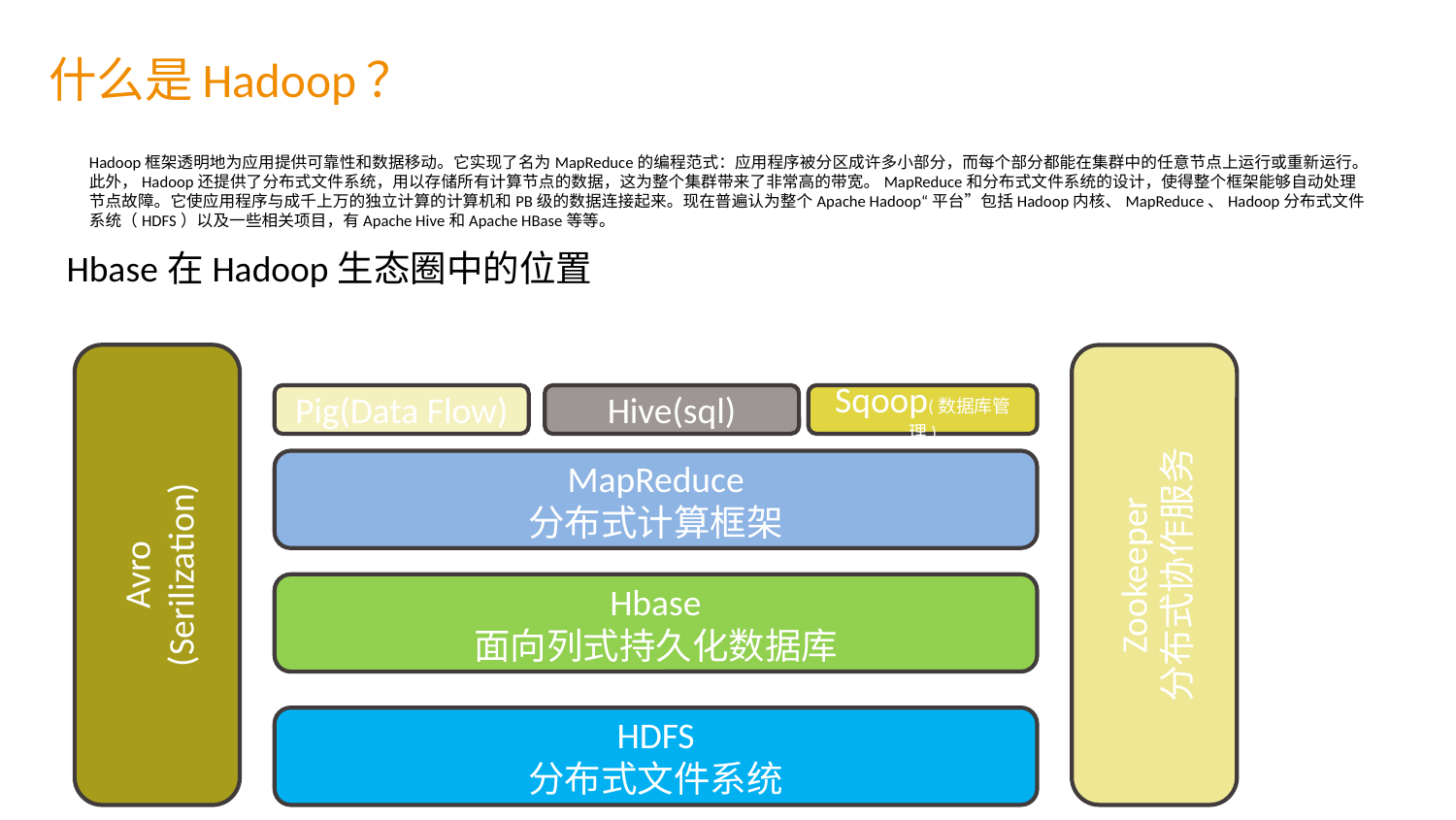

什么是Hadoop？
Hadoop框架透明地为应用提供可靠性和数据移动。它实现了名为MapReduce的编程范式：应用程序被分区成许多小部分，而每个部分都能在集群中的任意节点上运行或重新运行。此外，Hadoop还提供了分布式文件系统，用以存储所有计算节点的数据，这为整个集群带来了非常高的带宽。MapReduce和分布式文件系统的设计，使得整个框架能够自动处理节点故障。它使应用程序与成千上万的独立计算的计算机和PB级的数据连接起来。现在普遍认为整个Apache Hadoop“平台”包括Hadoop内核、MapReduce、Hadoop分布式文件系统（HDFS）以及一些相关项目，有Apache Hive和Apache HBase等等。
Hbase在Hadoop生态圈中的位置
Pig(Data Flow)
Hive(sql)
Sqoop(数据库管理)
MapReduce
分布式计算框架
Avro
(Serilization)
Zookeeper
分布式协作服务
Hbase
面向列式持久化数据库
HDFS
分布式文件系统